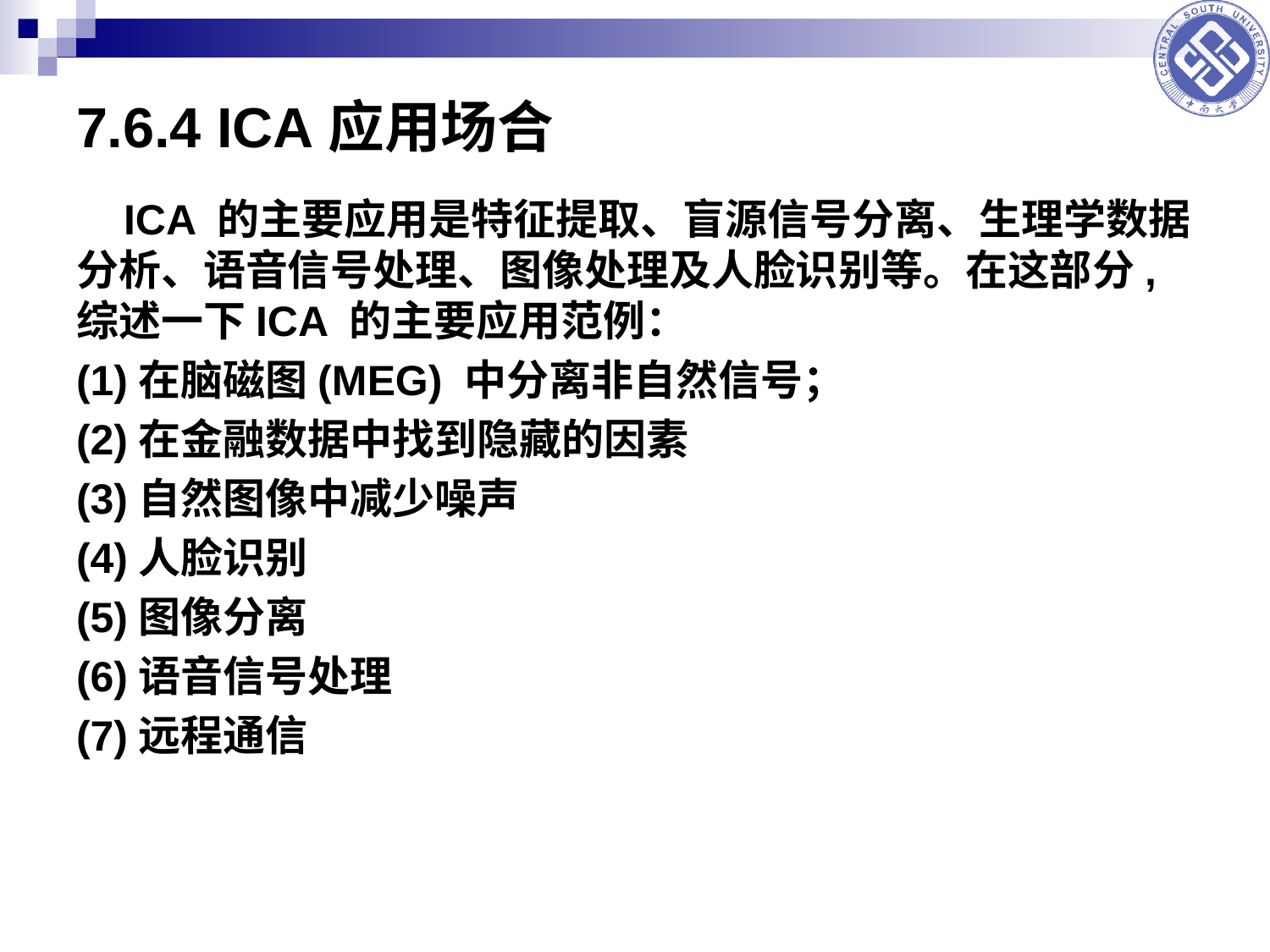

# 7.6.4 ICA应用场合
    ICA 的主要应用是特征提取、盲源信号分离、生理学数据分析、语音信号处理、图像处理及人脸识别等。在这部分,综述一下ICA 的主要应用范例：
(1)在脑磁图(MEG) 中分离非自然信号；
(2)在金融数据中找到隐藏的因素
(3)自然图像中减少噪声
(4)人脸识别
(5)图像分离
(6)语音信号处理
(7)远程通信